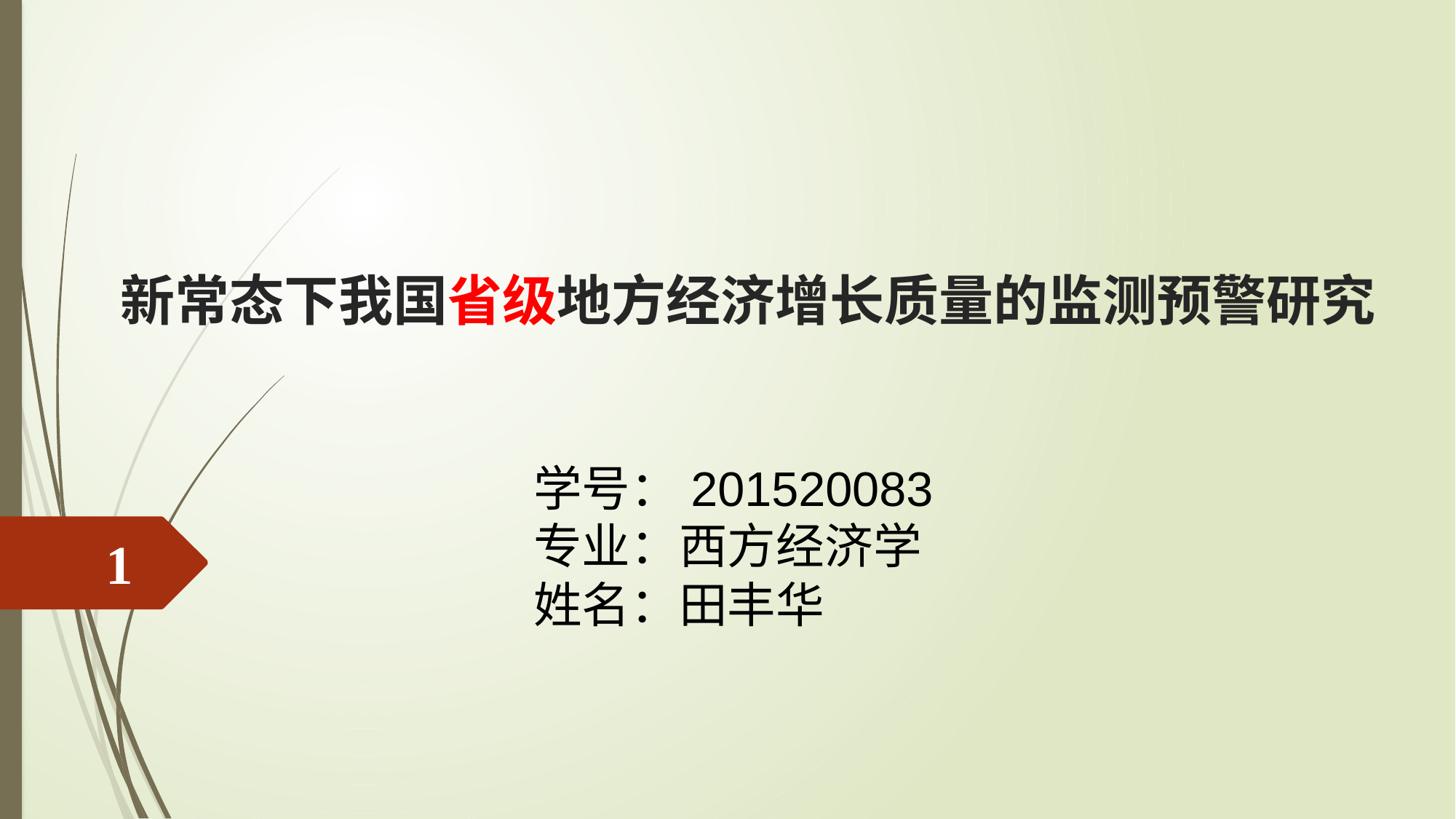

# 新常态下我国省级地方经济增长质量的监测预警研究
学号：201520083
专业：西方经济学
姓名：田丰华
1